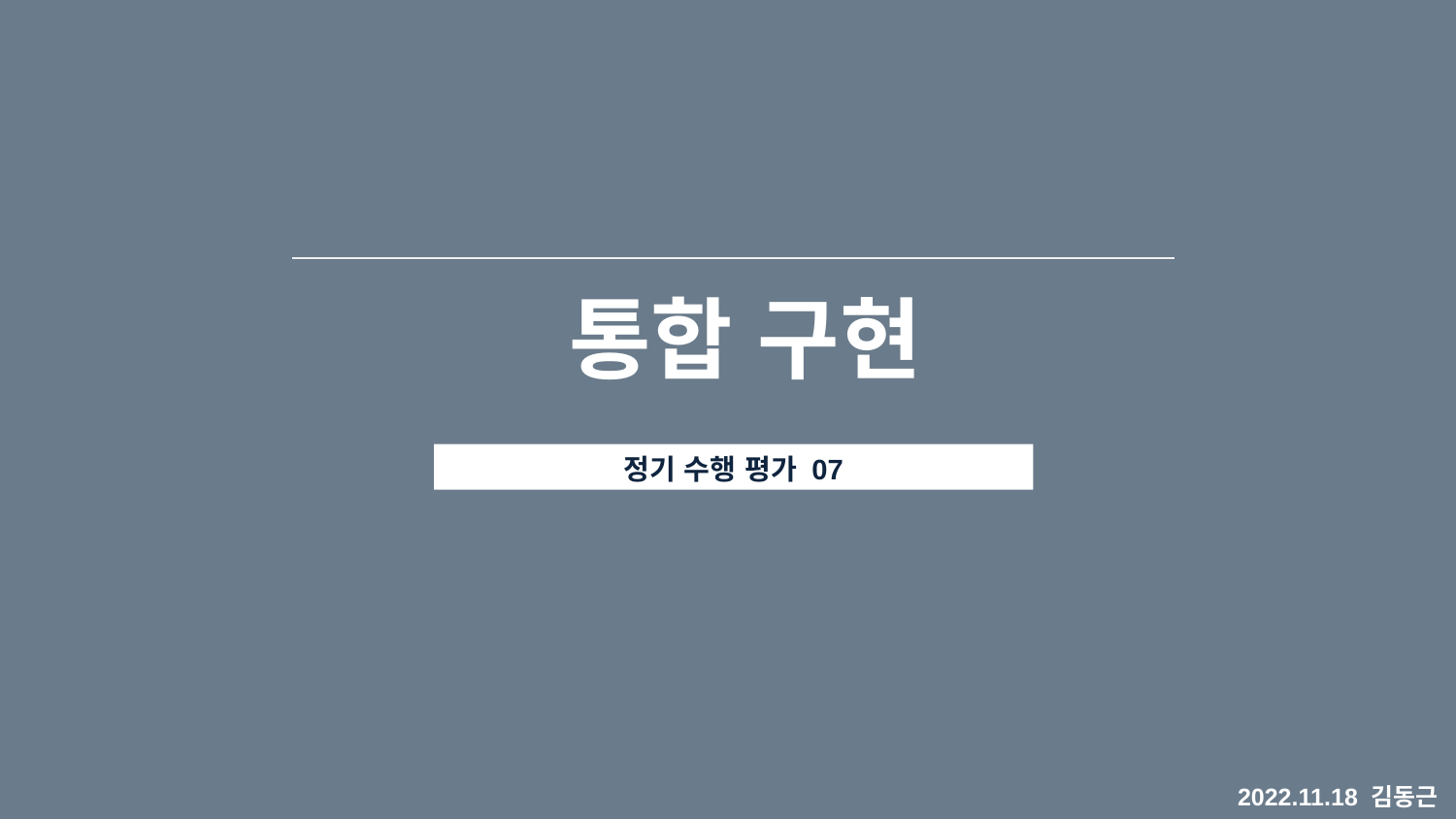

통합 구현
정기 수행 평가 07
2022.11.18 김동근